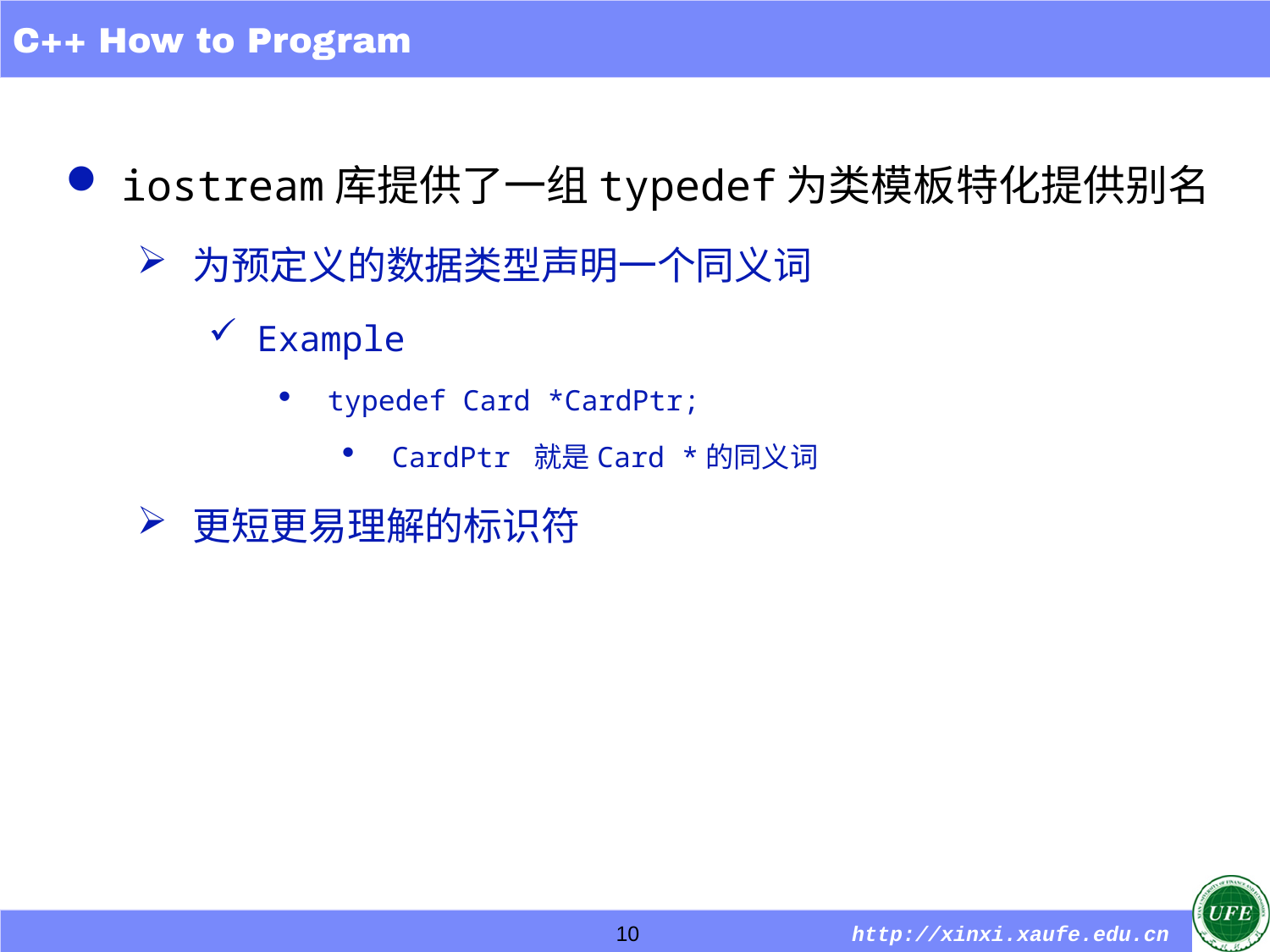

iostream库提供了一组typedef为类模板特化提供别名
为预定义的数据类型声明一个同义词
Example
typedef Card *CardPtr;
CardPtr 就是Card *的同义词
更短更易理解的标识符
10